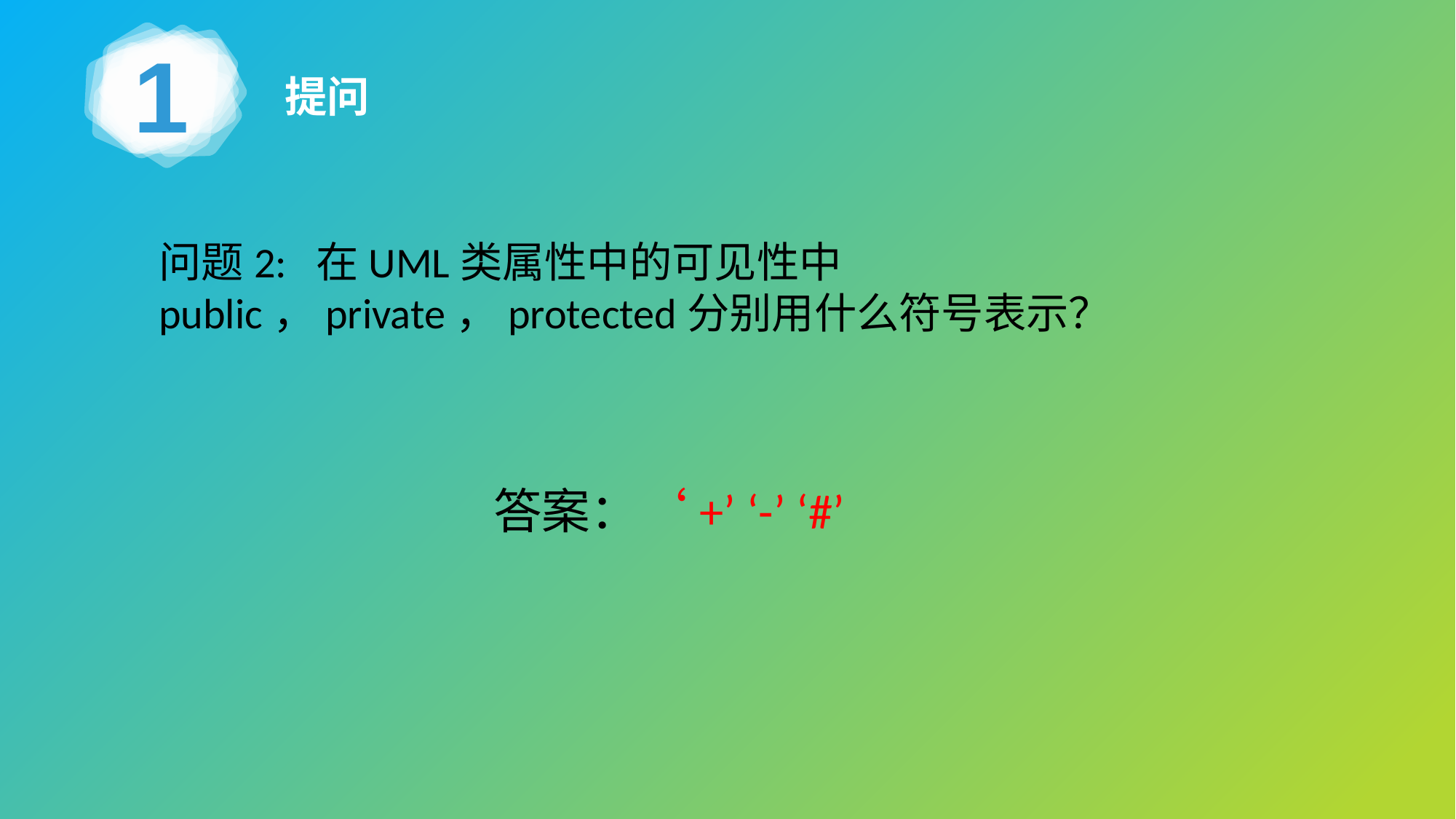

1

提问
问题2:  在UML类属性中的可见性中 public，private，protected分别用什么符号表示？
答案：‘+’ ‘-’ ‘#’